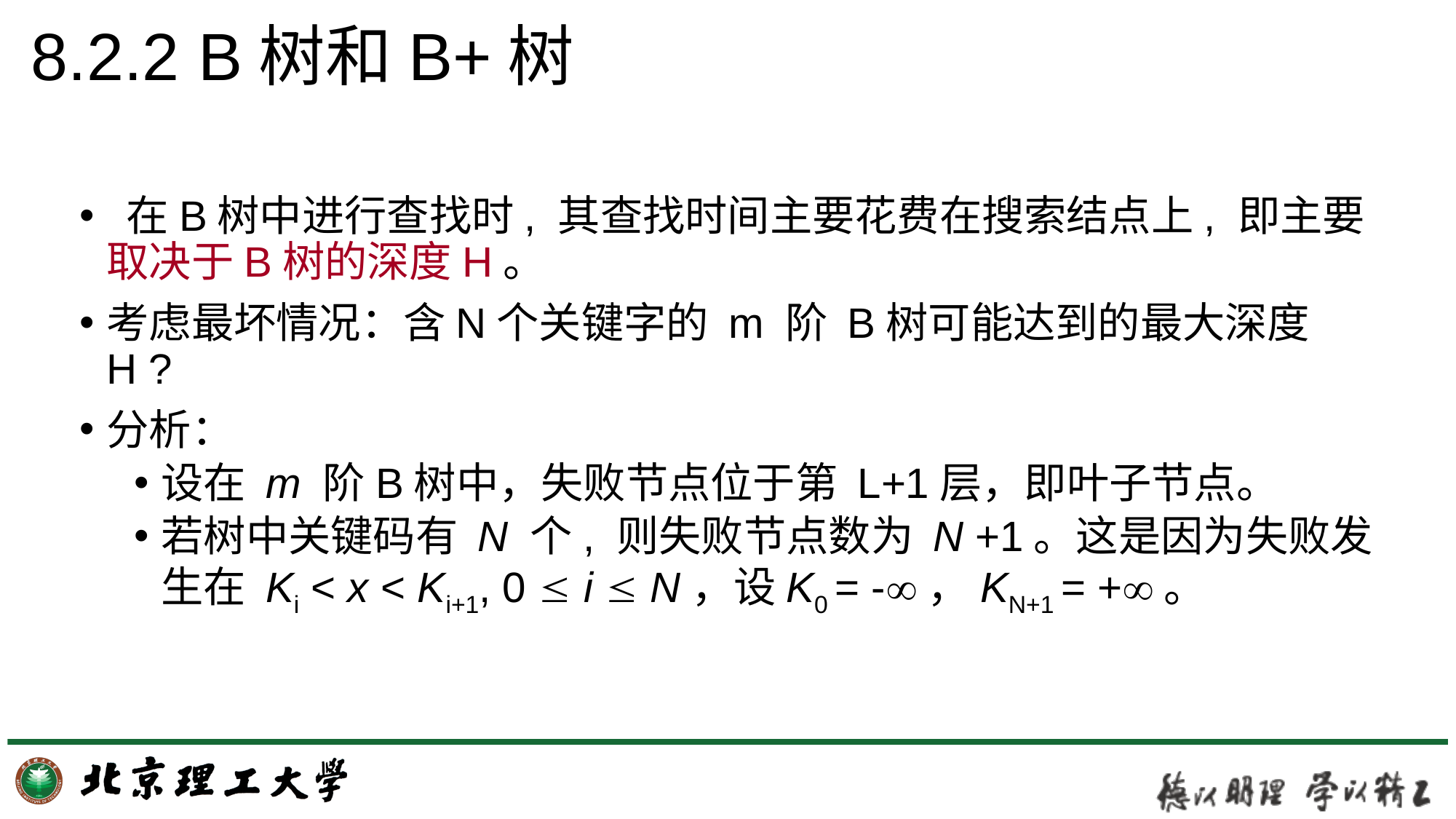

8.2.2 B树和B+树
 在B树中进行查找时, 其查找时间主要花费在搜索结点上, 即主要取决于B树的深度H。
考虑最坏情况：含N个关键字的 m 阶 B树可能达到的最大深度 H ?
分析：
设在 m 阶B树中，失败节点位于第 L+1层，即叶子节点。
若树中关键码有 N 个, 则失败节点数为 N +1。这是因为失败发生在 Ki < x < Ki+1, 0 ≤ i ≤ N，设K0 = -∞，KN+1 = +∞。